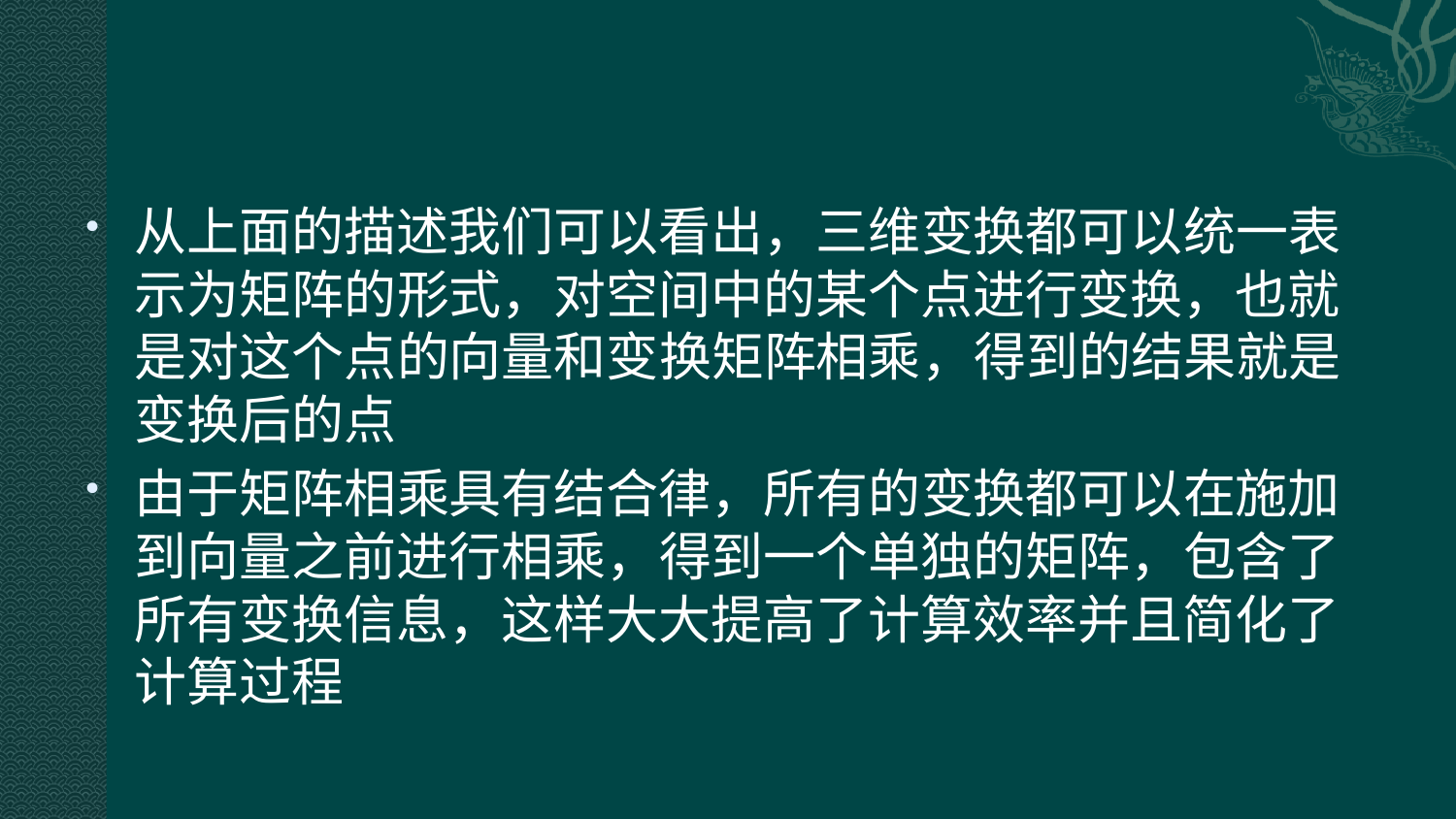

#
从上面的描述我们可以看出，三维变换都可以统一表示为矩阵的形式，对空间中的某个点进行变换，也就是对这个点的向量和变换矩阵相乘，得到的结果就是变换后的点
由于矩阵相乘具有结合律，所有的变换都可以在施加到向量之前进行相乘，得到一个单独的矩阵，包含了所有变换信息，这样大大提高了计算效率并且简化了计算过程